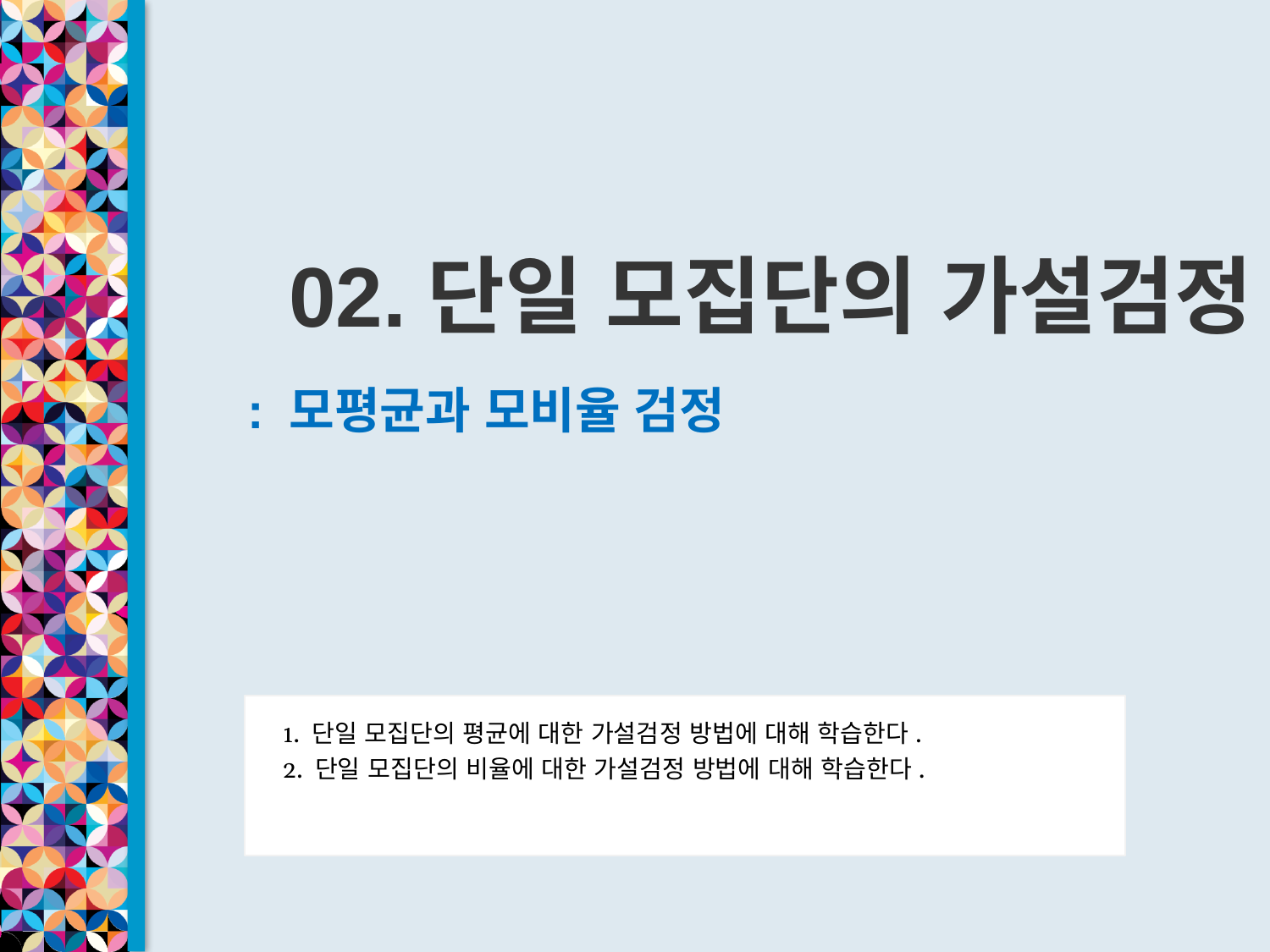

02.단일 모집단의 가설검정
: 모평균과 모비율 검정

1. 단일 모집단의 평균에 대한 가설검정 방법에 대해 학습한다.
2. 단일 모집단의 비율에 대한 가설검정 방법에 대해 학습한다.